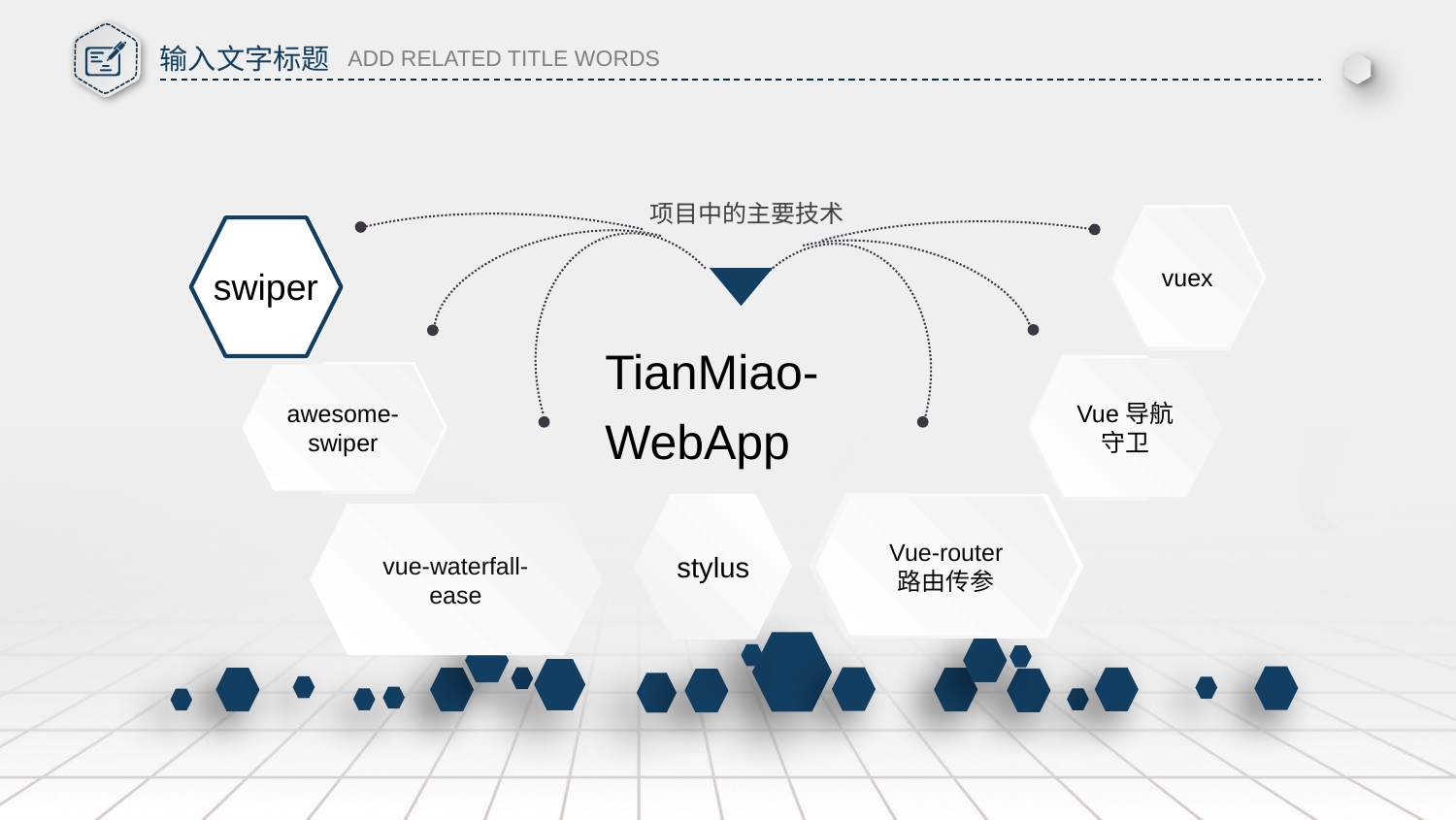

项目中的主要技术

vuex

swiper

swiper

TianMiao-WebApp

Vue导航守卫

awesome-swiper

Vue-router
路由传参
stylus
vue-waterfall-ease